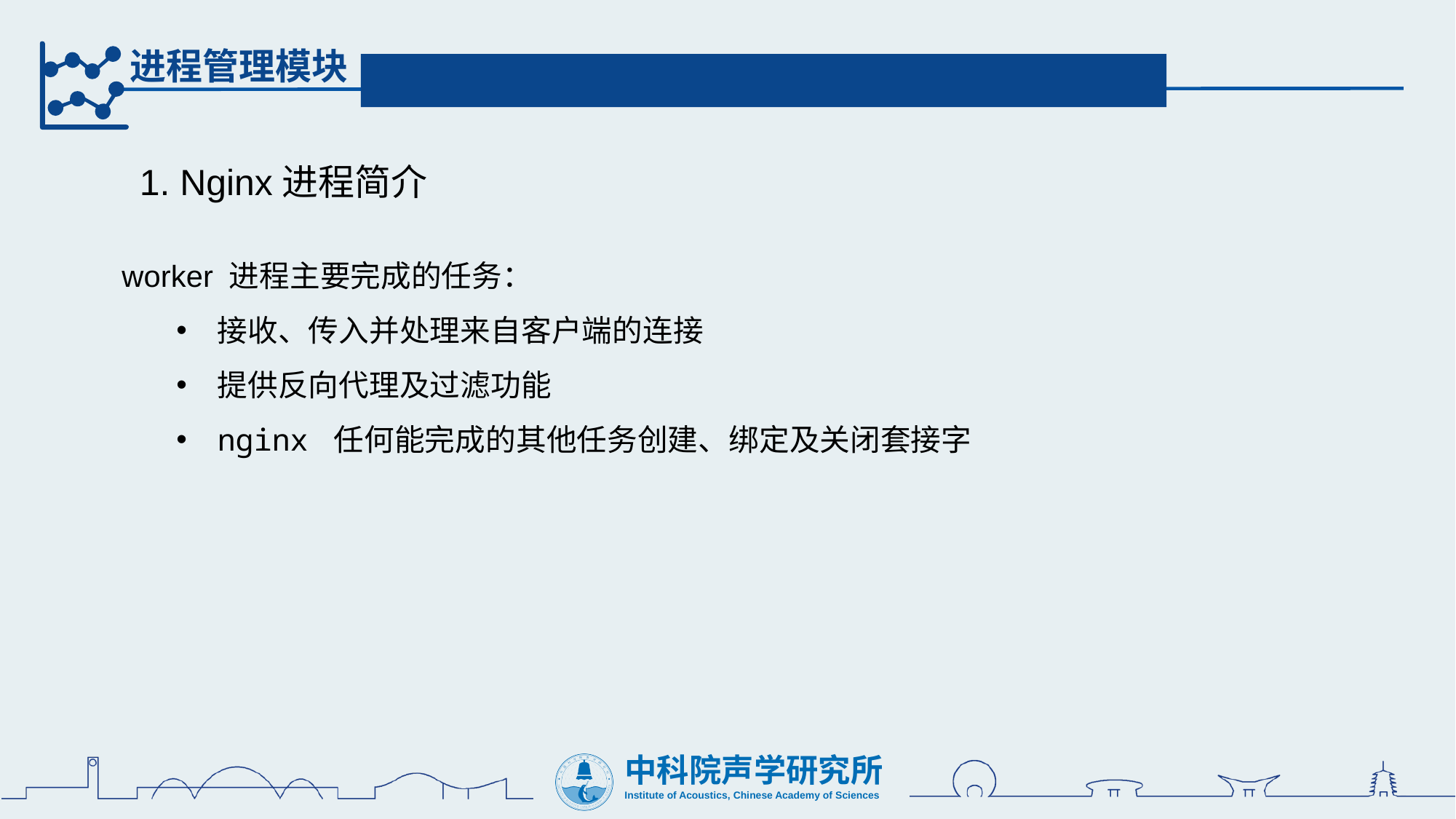

进程管理模块

1. Nginx进程简介
worker 进程主要完成的任务：
接收、传入并处理来自客户端的连接
提供反向代理及过滤功能
nginx 任何能完成的其他任务创建、绑定及关闭套接字